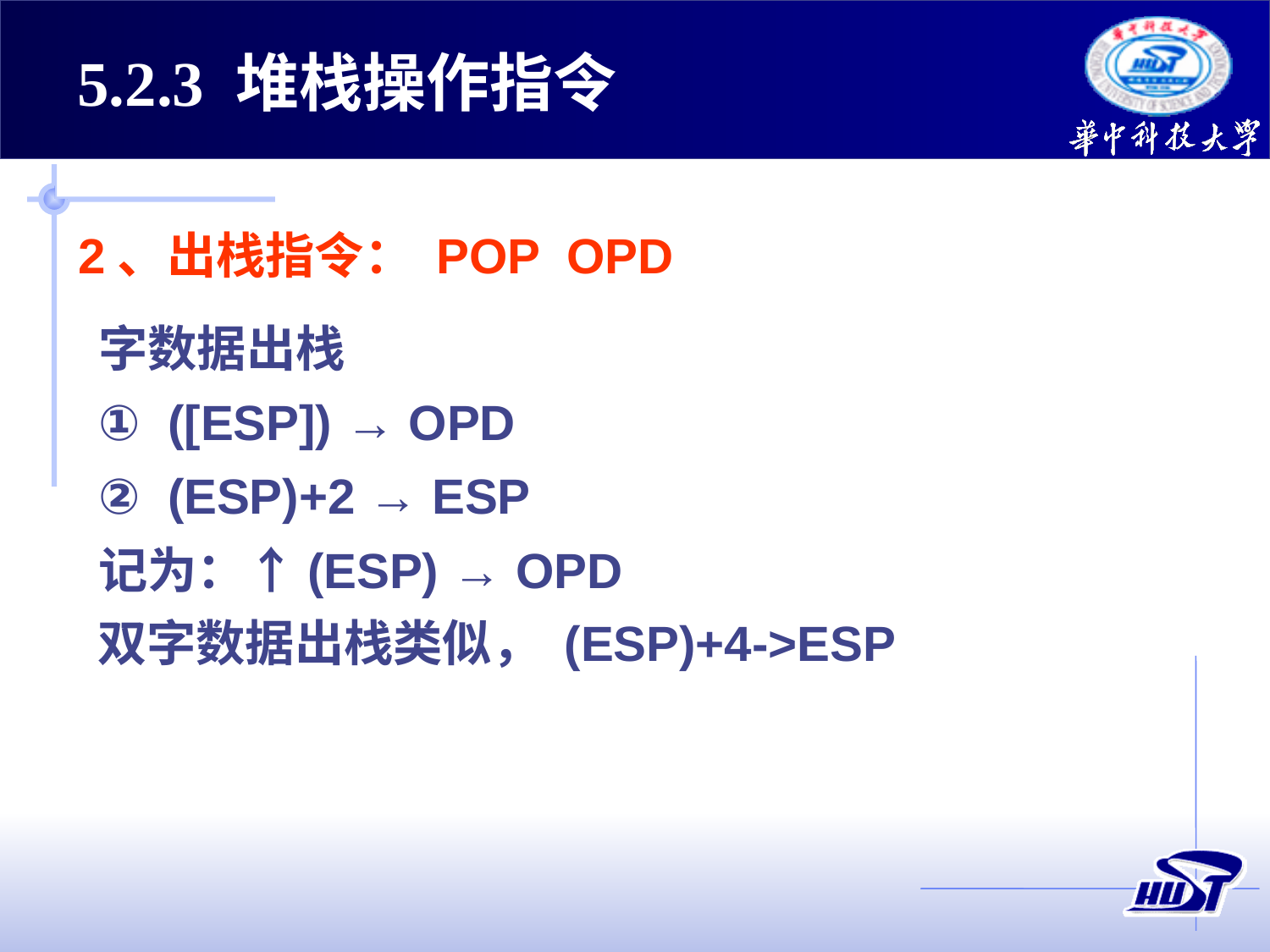

5.2.3 堆栈操作指令
2、出栈指令： POP  OPD

字数据出栈
①  ([ESP]) → OPD
②  (ESP)+2 → ESP
记为：↑(ESP) → OPD
双字数据出栈类似， (ESP)+4->ESP